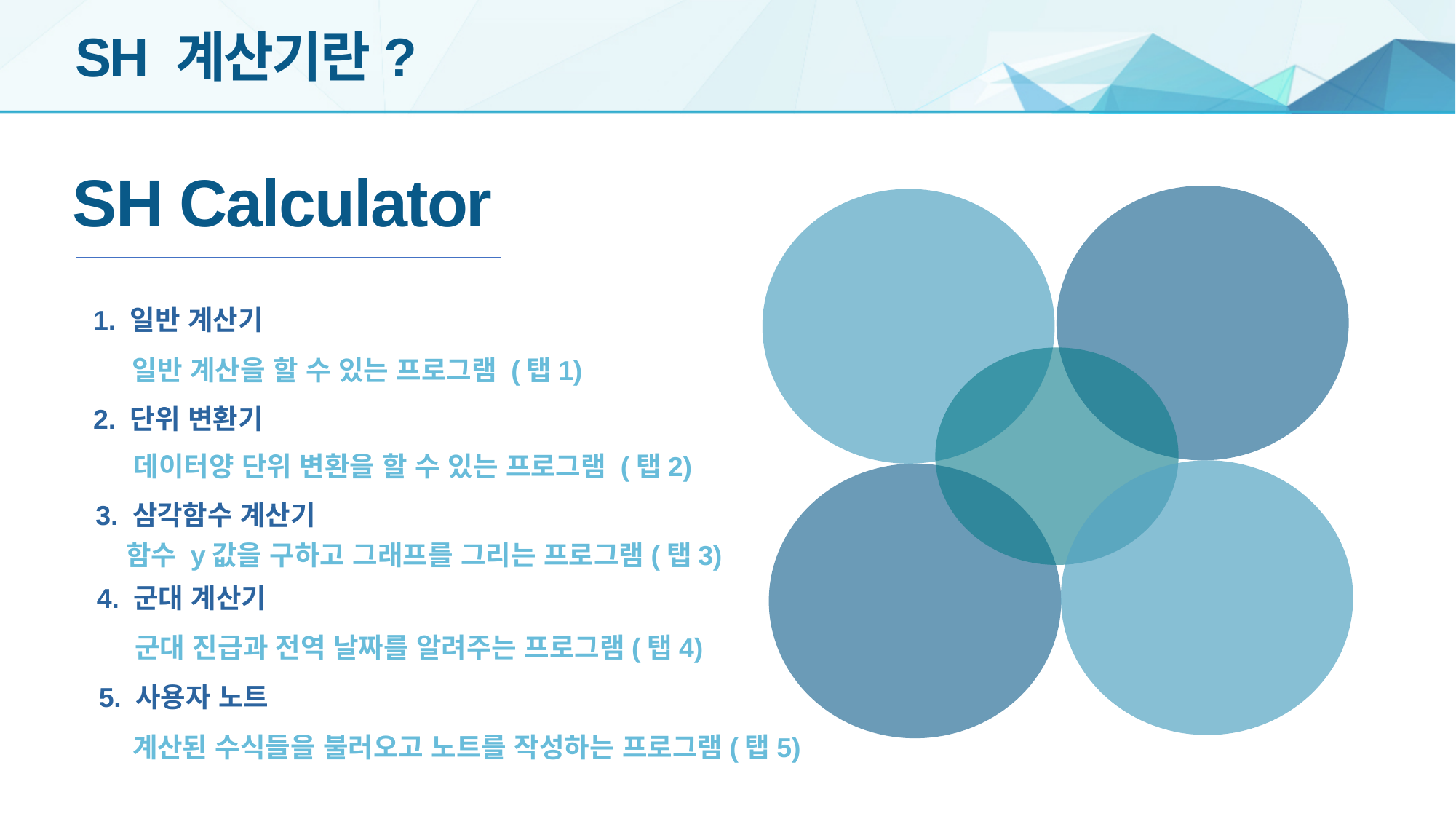

# SH 계산기란?
SH Calculator

60%
삼각 계산기
일반 계산기
1. 일반 계산기
일반 계산을 할 수 있는 프로그램 (탭1)
2. 단위 변환기
노트
데이터양 단위 변환을 할 수 있는 프로그램 (탭2)
3. 삼각함수 계산기
함수 y값을 구하고 그래프를 그리는 프로그램(탭3)
단위 변환기
4. 군대 계산기
군대 계산기
군대 진급과 전역 날짜를 알려주는 프로그램(탭4)
5. 사용자 노트
계산된 수식들을 불러오고 노트를 작성하는 프로그램(탭5)